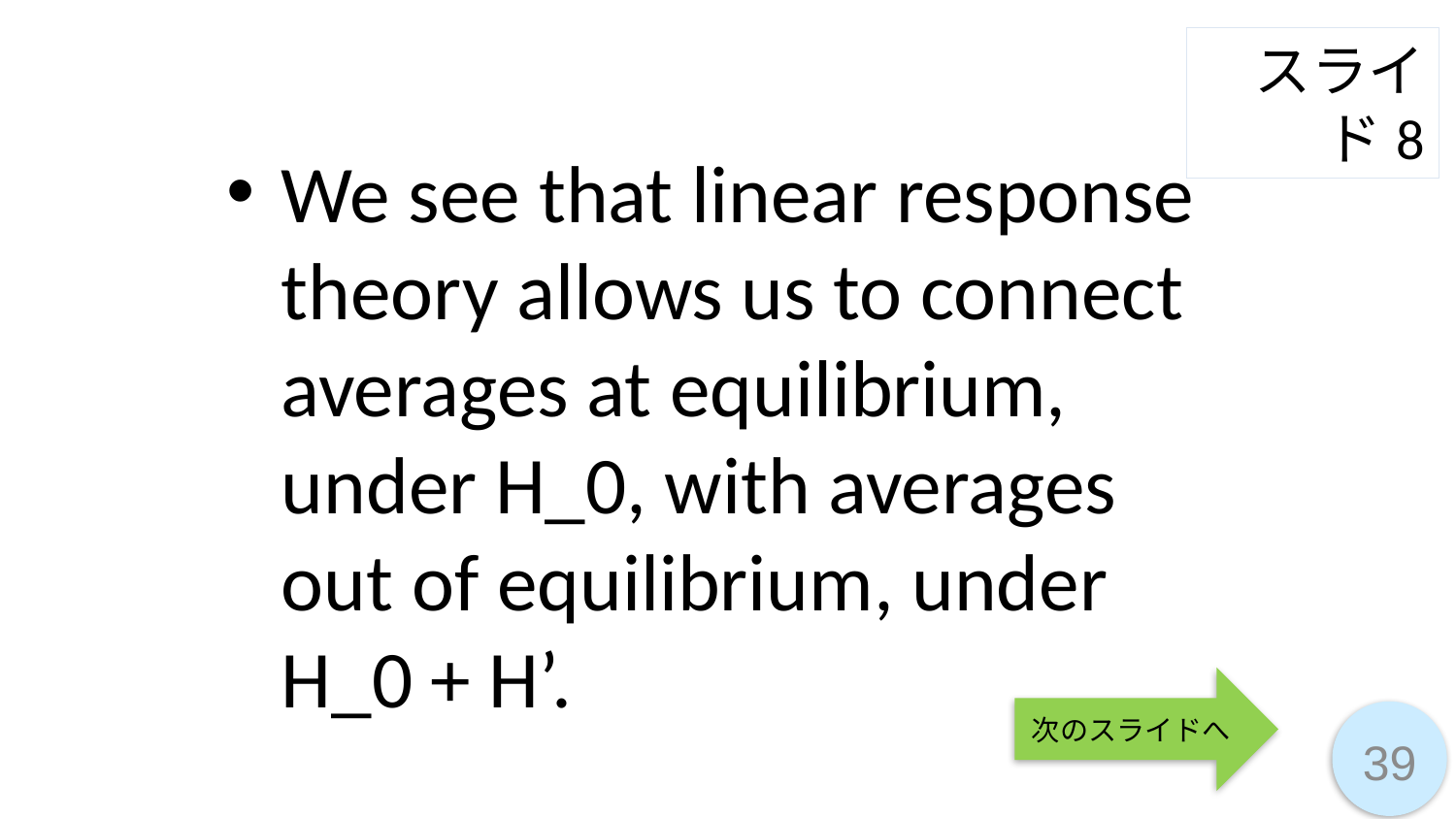

スライド8
We see that linear response theory allows us to connect averages at equilibrium, under H_0, with averages out of equilibrium, under H_0 + H’.
次のスライドへ
39